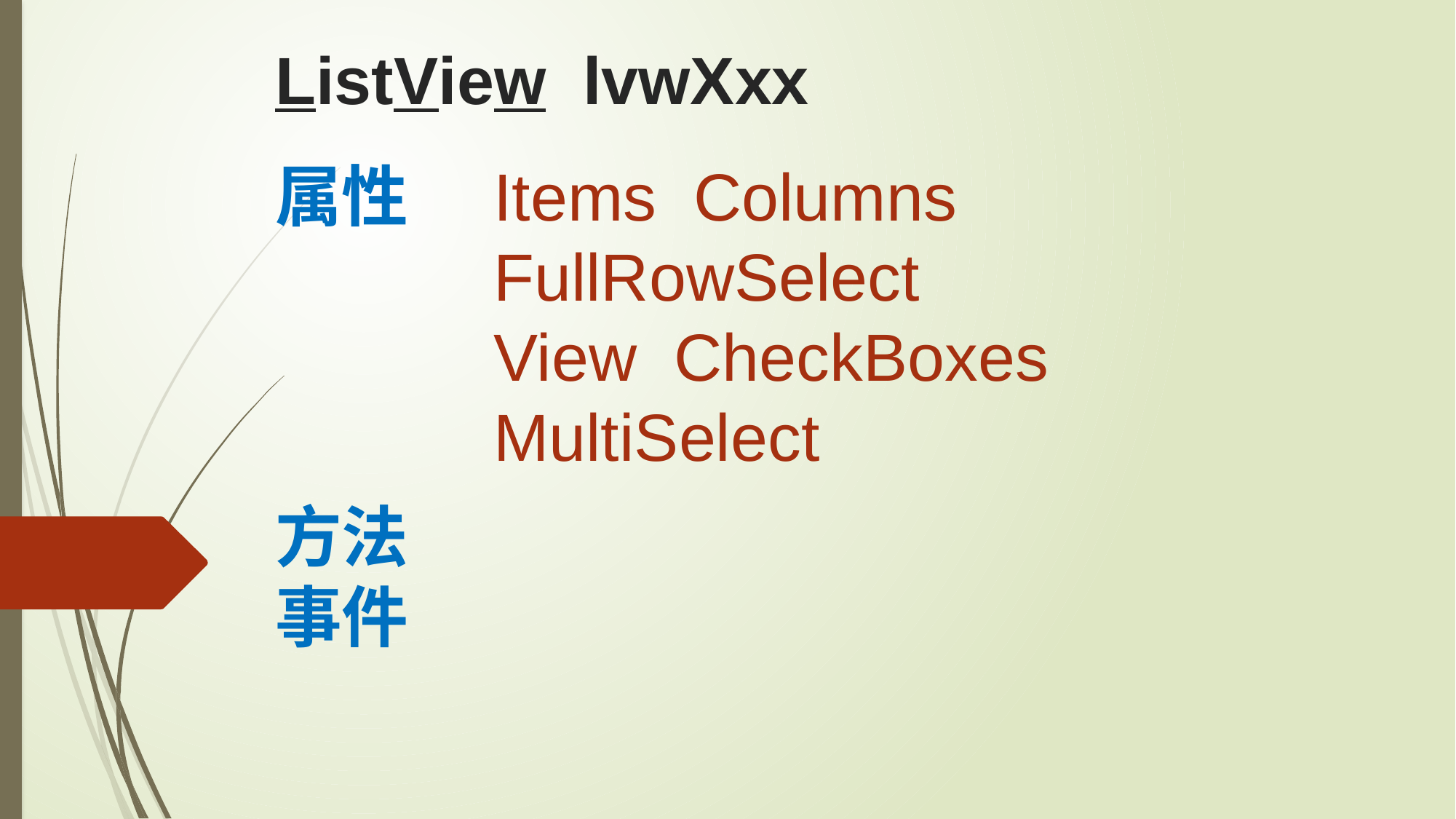

ListView  lvwXxx

属性  	Items  Columns
		FullRowSelect
		View  CheckBoxes
		MultiSelect

方法
事件